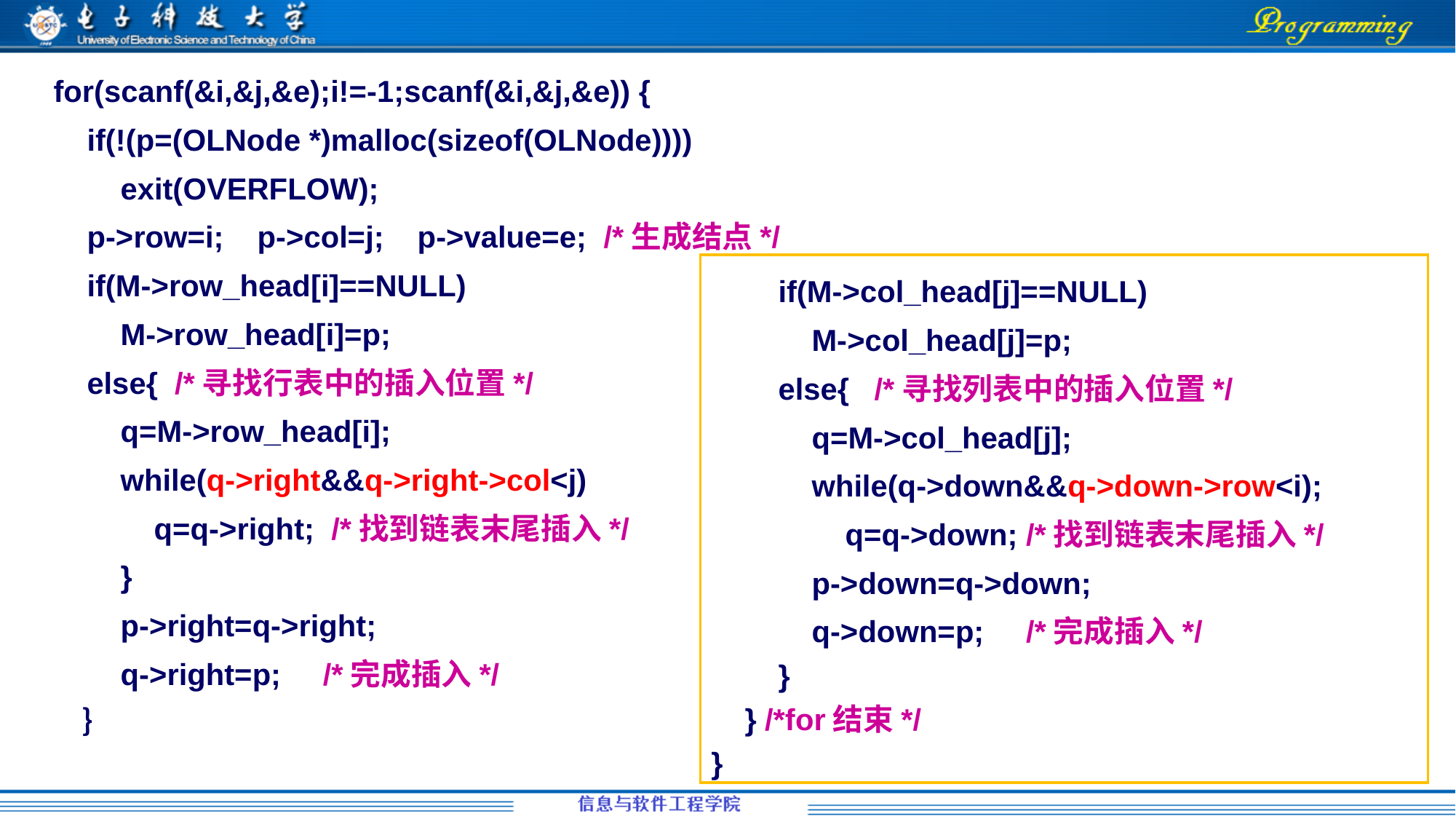

for(scanf(&i,&j,&e);i!=-1;scanf(&i,&j,&e)) {
        if(!(p=(OLNode *)malloc(sizeof(OLNode))))
            exit(OVERFLOW);
        p->row=i;    p->col=j;    p->value=e;  /*生成结点*/
        if(M->row_head[i]==NULL)
            M->row_head[i]=p;
        else{  /*寻找行表中的插入位置*/
            q=M->row_head[i];
            while(q->right&&q->right->col<j)
                q=q->right;  /*找到链表末尾插入*/
            }
            p->right=q->right;
            q->right=p;     /*完成插入*/
        ｝

        if(M->col_head[j]==NULL)
            M->col_head[j]=p;
        else{   /*寻找列表中的插入位置*/
            q=M->col_head[j];
            while(q->down&&q->down->row<i);
                q=q->down; /*找到链表末尾插入*/
            p->down=q->down;
            q->down=p;     /*完成插入*/
        }
    } /*for结束*/
}